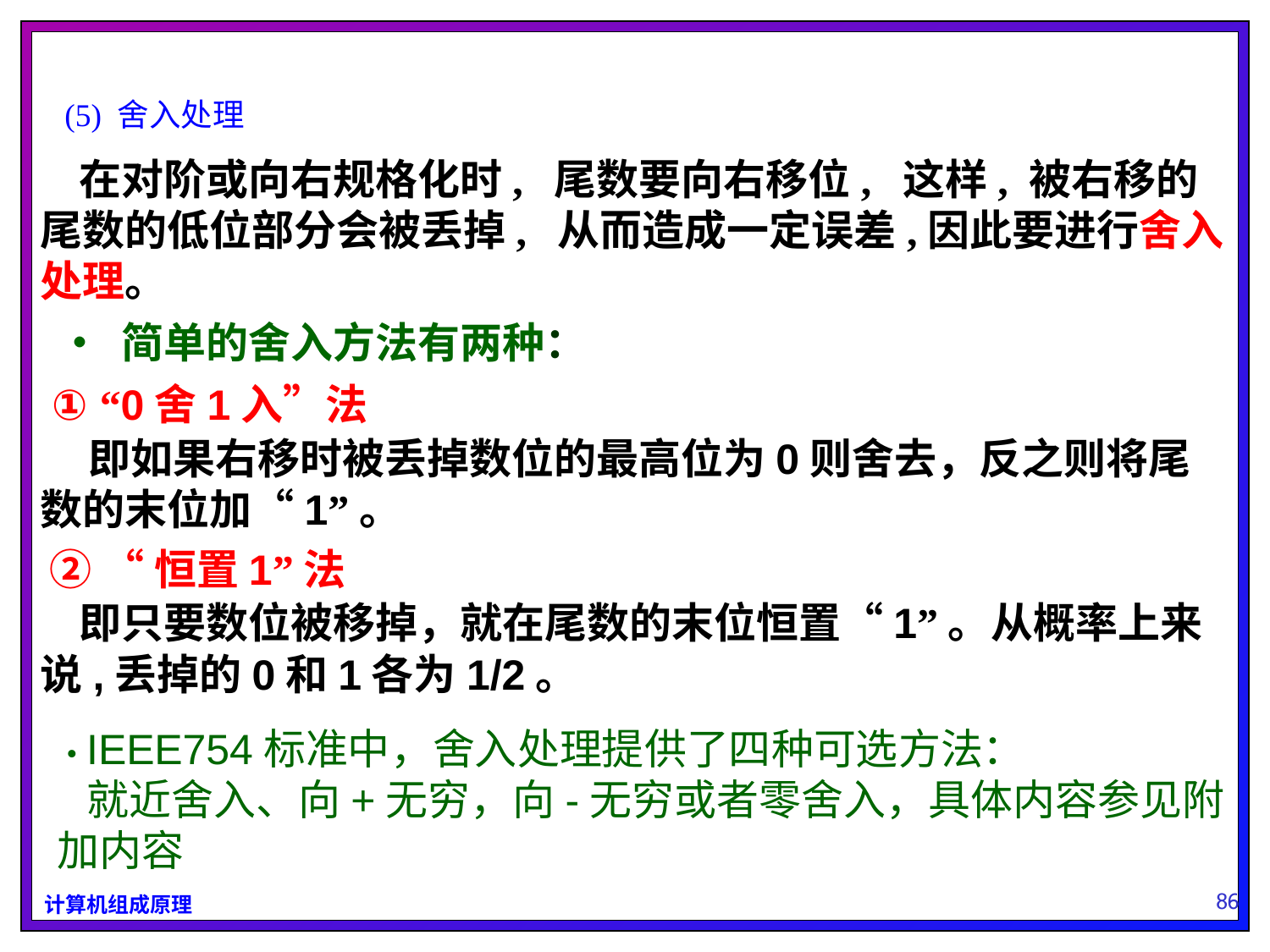

(5) 舍入处理
   在对阶或向右规格化时,  尾数要向右移位,  这样, 被右移的尾数的低位部分会被丢掉,  从而造成一定误差,因此要进行舍入处理。
  • 简单的舍入方法有两种：
 ① “0舍1入”法
    即如果右移时被丢掉数位的最高位为0则舍去，反之则将尾
数的末位加“1”。
 ② “恒置1”法
   即只要数位被移掉，就在尾数的末位恒置“1”。从概率上来
说,丢掉的0和1各为1/2。
 • IEEE754标准中，舍入处理提供了四种可选方法：
  就近舍入、向+无穷，向-无穷或者零舍入，具体内容参见附加内容